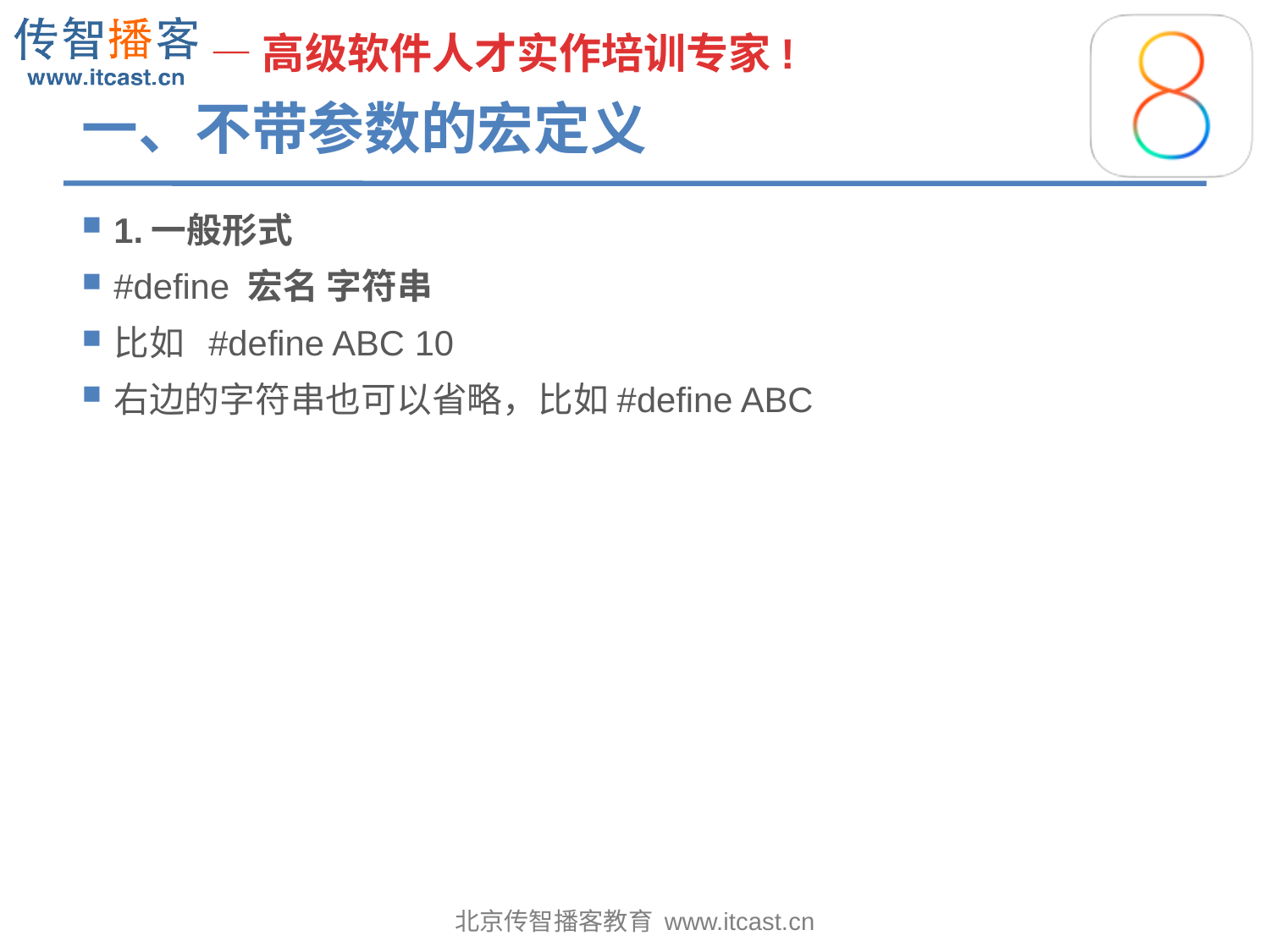

# 一、不带参数的宏定义
1.一般形式
#define 宏名 字符串
比如  #define ABC 10
右边的字符串也可以省略，比如#define ABC